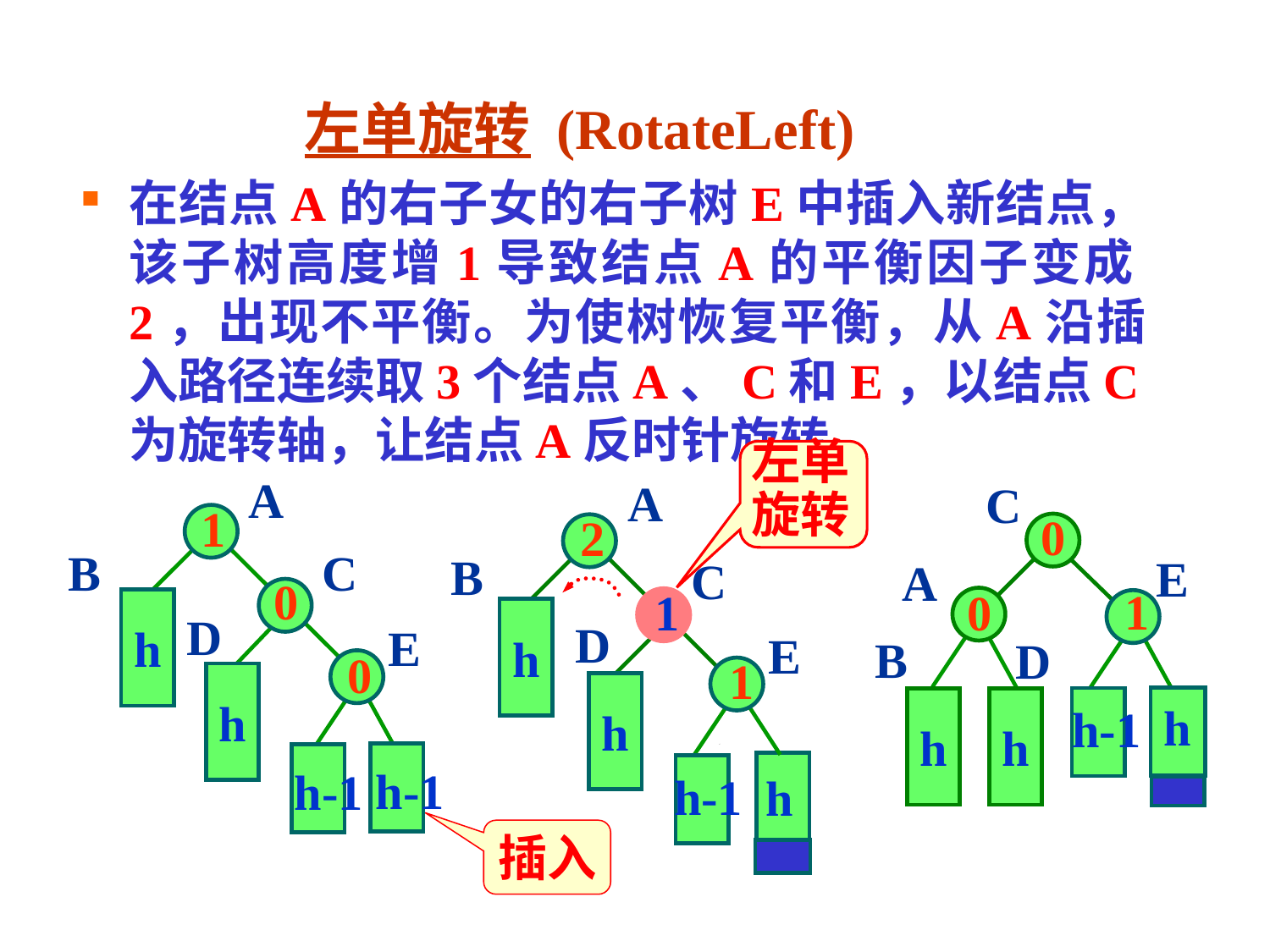

左单旋转 (RotateLeft)
在结点A的右子女的右子树E中插入新结点，该子树高度增1导致结点A的平衡因子变成2，出现不平衡。为使树恢复平衡，从A沿插入路径连续取3个结点A、C和E，以结点C为旋转轴，让结点A反时针旋转。
左单
旋转

A
A
C
1
0
2

B
C
B
E
C

A

0
1
1
0

h

h
D
D
E
E

B
D

0
1

h
h

h
h

h

h-1

h-1
h-1

h-1
h

插入

129